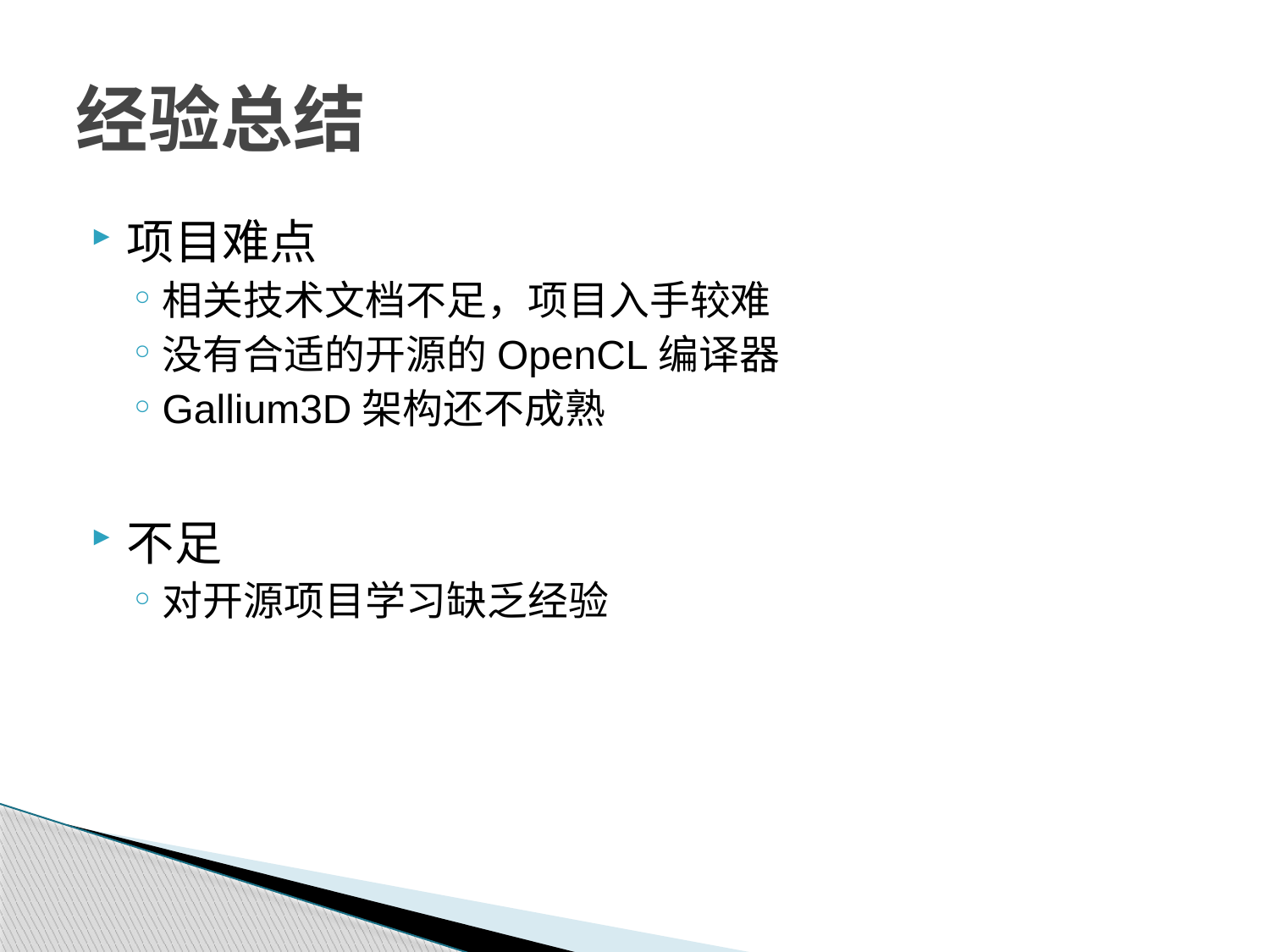

# 经验总结
项目难点
相关技术文档不足，项目入手较难
没有合适的开源的OpenCL编译器
Gallium3D架构还不成熟

不足
对开源项目学习缺乏经验